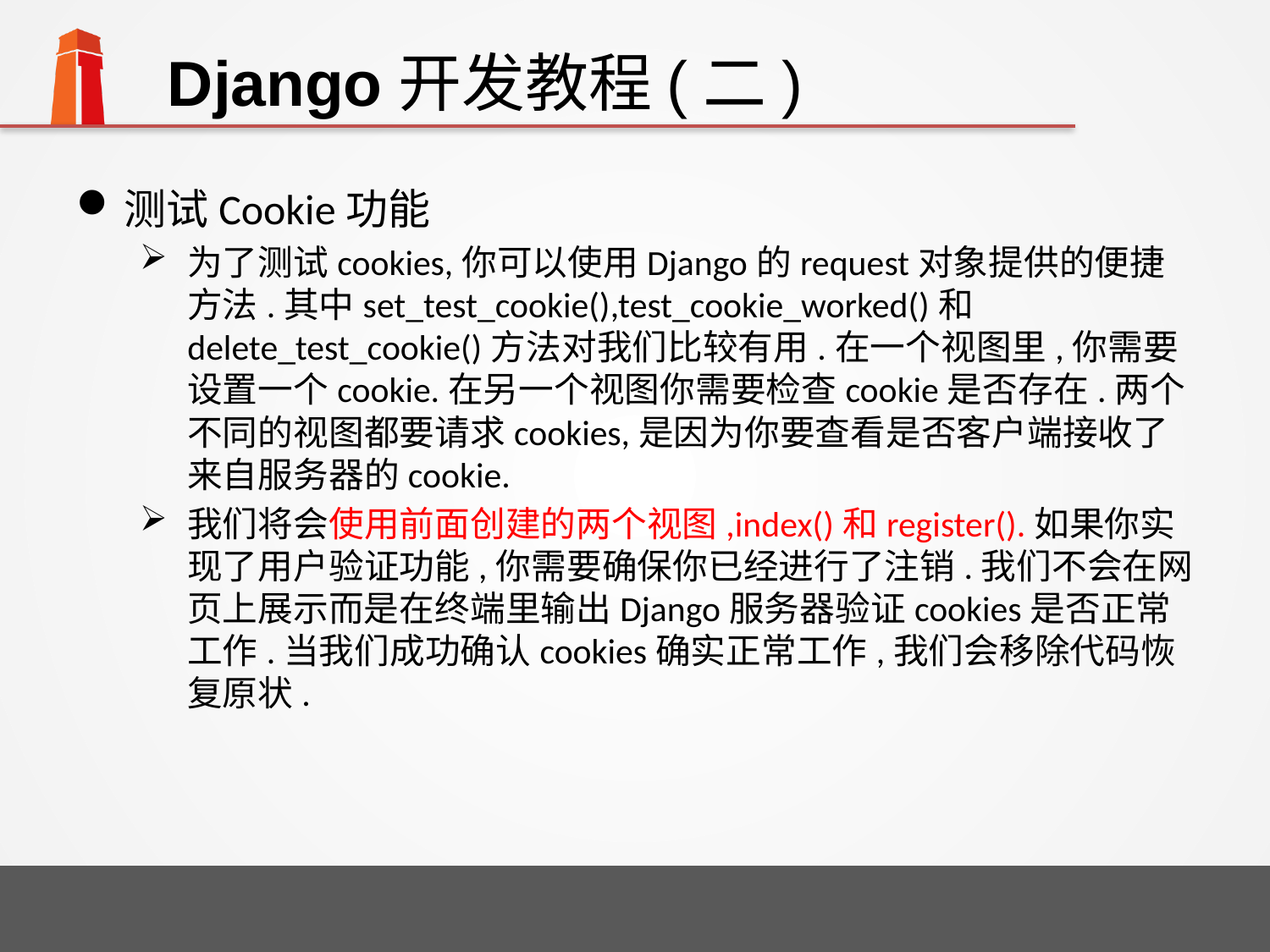

# Django开发教程(二)
测试Cookie功能
为了测试cookies,你可以使用Django的request对象提供的便捷方法.其中set_test_cookie(),test_cookie_worked()和delete_test_cookie()方法对我们比较有用.在一个视图里,你需要设置一个cookie.在另一个视图你需要检查cookie是否存在.两个不同的视图都要请求cookies,是因为你要查看是否客户端接收了来自服务器的cookie.
我们将会使用前面创建的两个视图,index()和register().如果你实现了用户验证功能,你需要确保你已经进行了注销.我们不会在网页上展示而是在终端里输出Django服务器验证cookies是否正常工作.当我们成功确认cookies确实正常工作,我们会移除代码恢复原状.